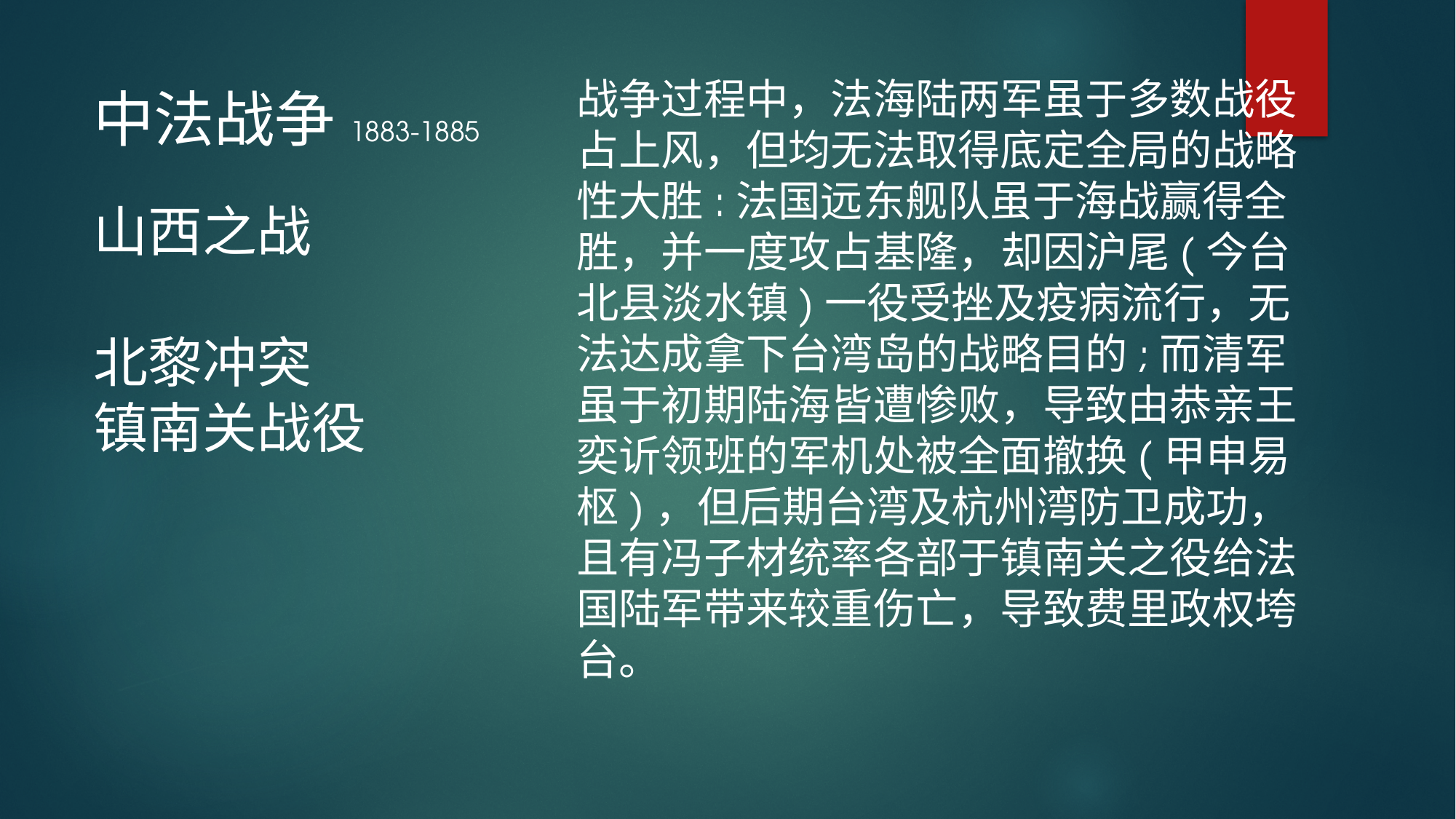

战争过程中，法海陆两军虽于多数战役占上风，但均无法取得底定全局的战略性大胜:法国远东舰队虽于海战赢得全胜，并一度攻占基隆，却因沪尾(今台北县淡水镇)一役受挫及疫病流行，无法达成拿下台湾岛的战略目的;而清军虽于初期陆海皆遭惨败，导致由恭亲王奕䜣领班的军机处被全面撤换(甲申易枢)，但后期台湾及杭州湾防卫成功，且有冯子材统率各部于镇南关之役给法国陆军带来较重伤亡，导致费里政权垮台。
中法战争1883-1885
山西之战
北黎冲突
镇南关战役